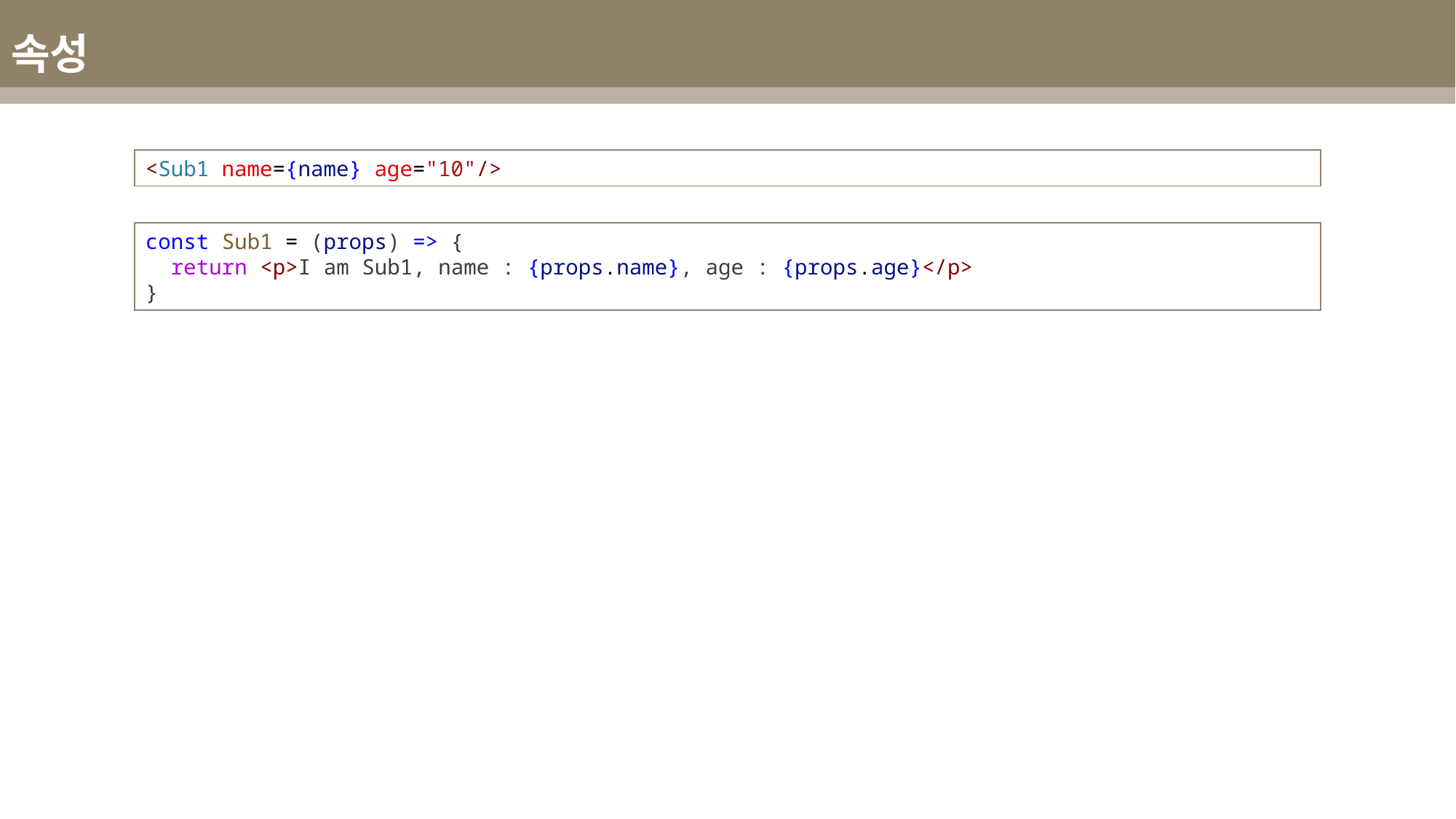

속성
<Sub1 name={name} age="10"/>
const Sub1 = (props) => {
  return <p>I am Sub1, name : {props.name}, age : {props.age}</p>
}